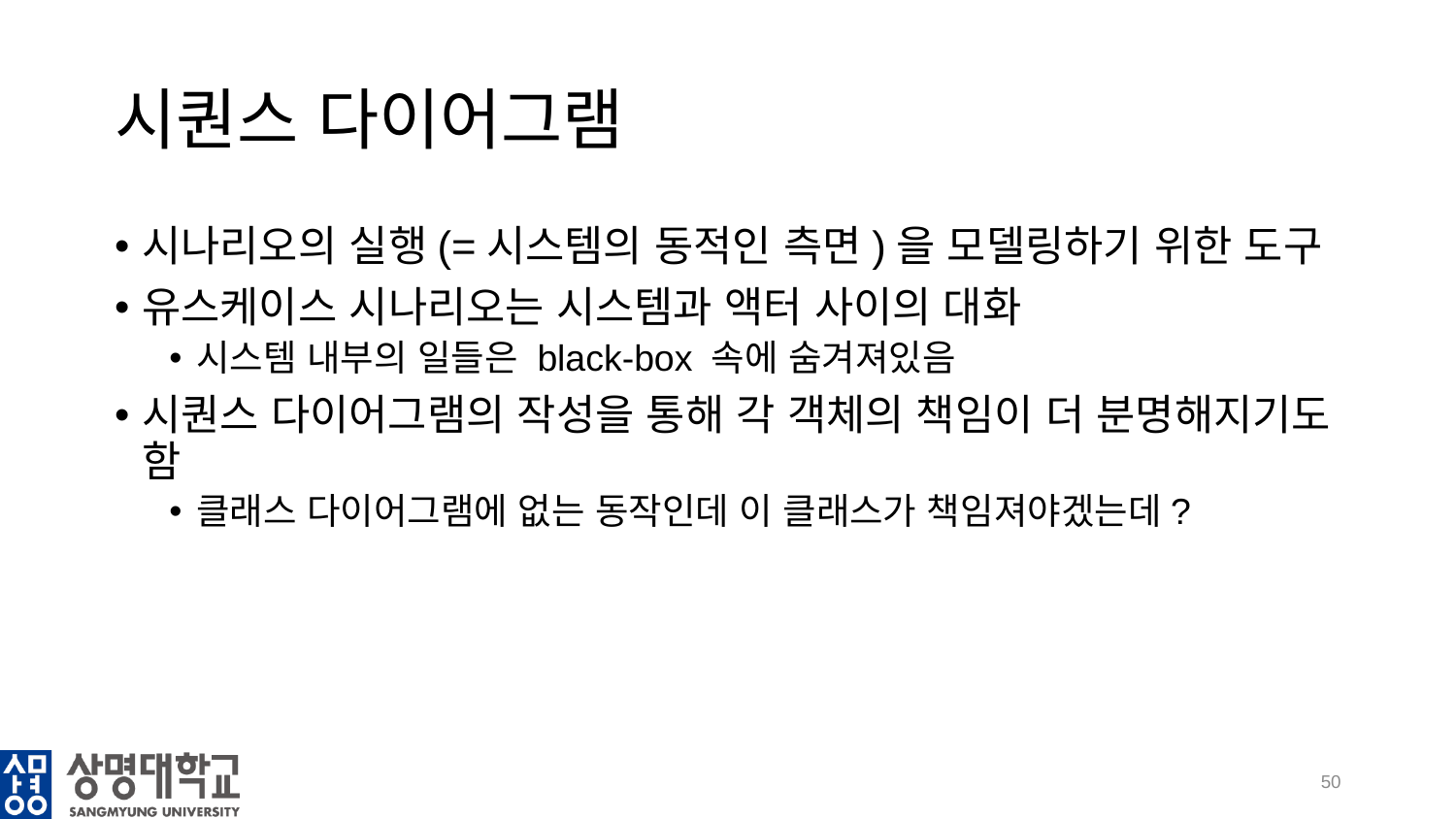

# 시퀀스 다이어그램
시나리오의 실행(=시스템의 동적인 측면)을 모델링하기 위한 도구
유스케이스 시나리오는 시스템과 액터 사이의 대화
시스템 내부의 일들은 black-box 속에 숨겨져있음
시퀀스 다이어그램의 작성을 통해 각 객체의 책임이 더 분명해지기도 함
클래스 다이어그램에 없는 동작인데 이 클래스가 책임져야겠는데?

50